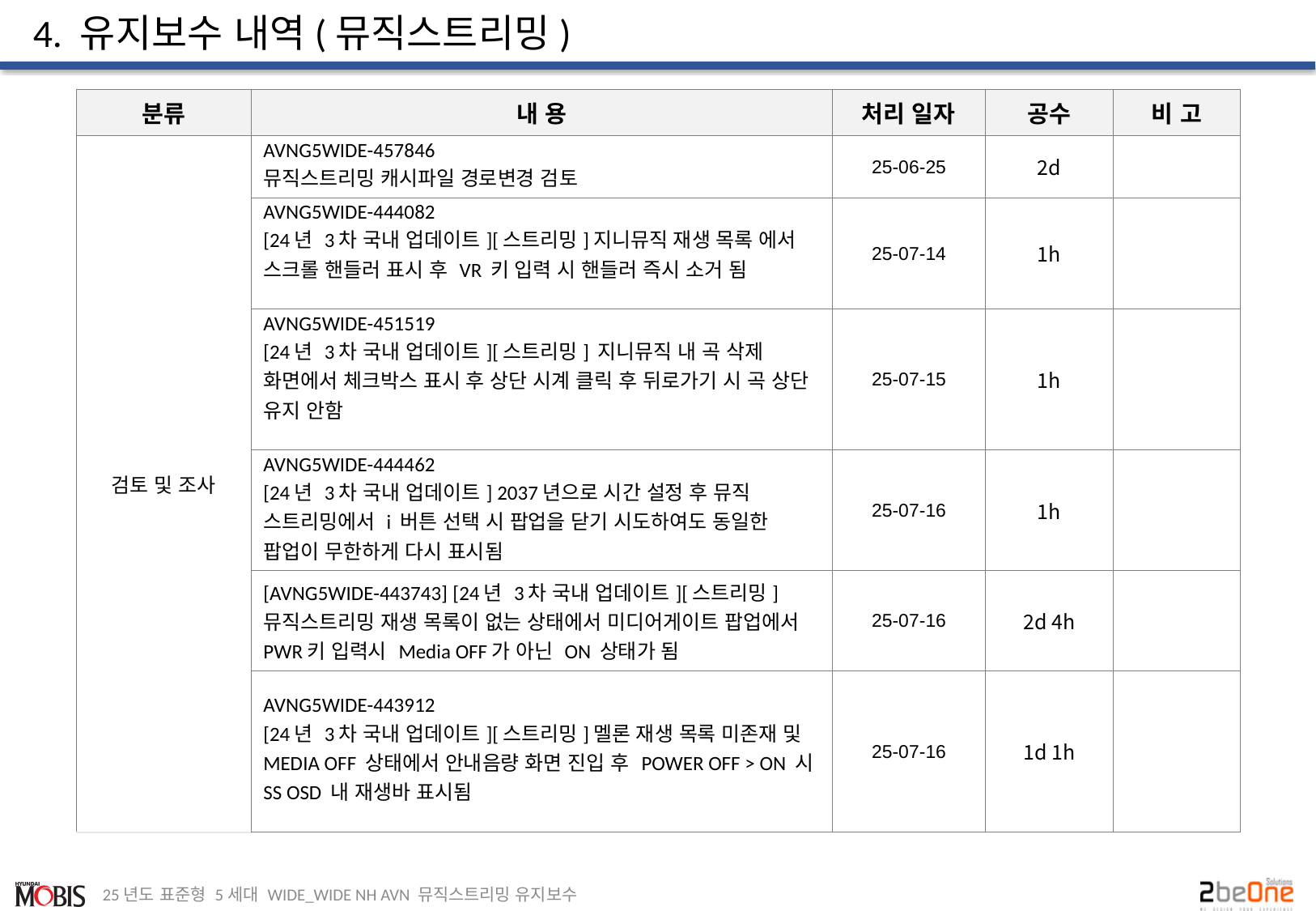

# 4. 유지보수 내역(뮤직스트리밍)
| 분류 | 내 용 | 처리 일자 | 공수 | 비 고 |
| --- | --- | --- | --- | --- |
| 검토 및 조사 | AVNG5WIDE-457846 뮤직스트리밍 캐시파일 경로변경 검토 | 25-06-25 | 2d |  |
|  | AVNG5WIDE-444082 [24년 3차 국내 업데이트][스트리밍]지니뮤직 재생 목록 에서 스크롤 핸들러 표시 후 VR 키 입력 시 핸들러 즉시 소거 됨 | 25-07-14 | 1h |  |
|  | AVNG5WIDE-451519 [24년 3차 국내 업데이트][스트리밍] 지니뮤직 내 곡 삭제 화면에서 체크박스 표시 후 상단 시계 클릭 후 뒤로가기 시 곡 상단 유지 안함 | 25-07-15 | 1h |  |
|  | AVNG5WIDE-444462 [24년 3차 국내 업데이트] 2037년으로 시간 설정 후 뮤직 스트리밍에서 i 버튼 선택 시 팝업을 닫기 시도하여도 동일한 팝업이 무한하게 다시 표시됨 | 25-07-16 | 1h |  |
|  | [AVNG5WIDE-443743] [24년 3차 국내 업데이트][스트리밍] 뮤직스트리밍 재생 목록이 없는 상태에서 미디어게이트 팝업에서 PWR키 입력시 Media OFF가 아닌 ON 상태가 됨 | 25-07-16 | 2d 4h |  |
|  | AVNG5WIDE-443912 [24년 3차 국내 업데이트][스트리밍]멜론 재생 목록 미존재 및 MEDIA OFF 상태에서 안내음량 화면 진입 후 POWER OFF > ON 시 SS OSD 내 재생바 표시됨 | 25-07-16 | 1d 1h |  |
25년도 표준형 5세대 WIDE_WIDE NH AVN 뮤직스트리밍 유지보수